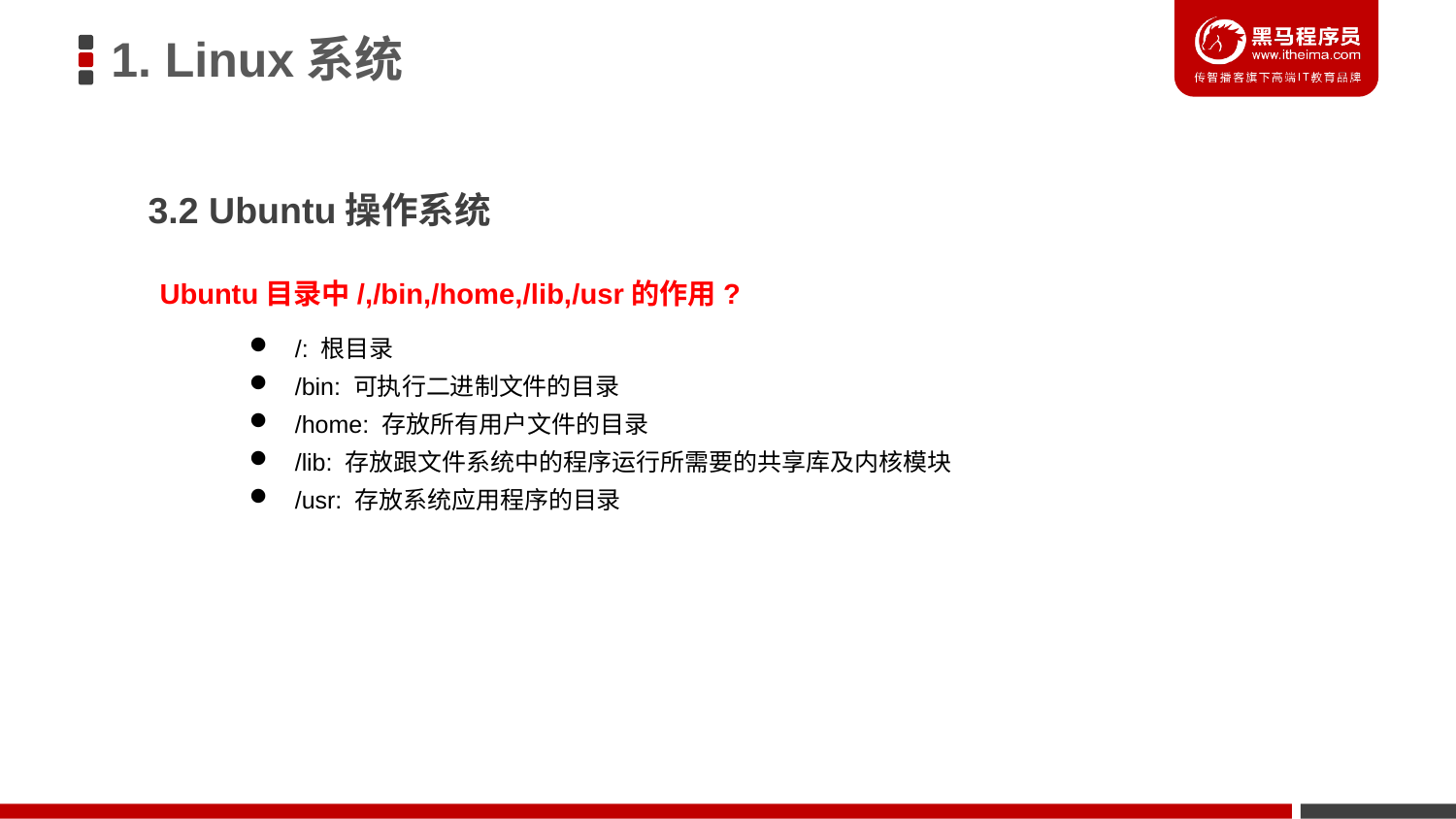

1. Linux系统
3.2 Ubuntu操作系统
Ubuntu目录中/,/bin,/home,/lib,/usr的作用?
/: 根目录
/bin: 可执行二进制文件的目录
/home: 存放所有用户文件的目录
/lib: 存放跟文件系统中的程序运行所需要的共享库及内核模块
/usr: 存放系统应用程序的目录